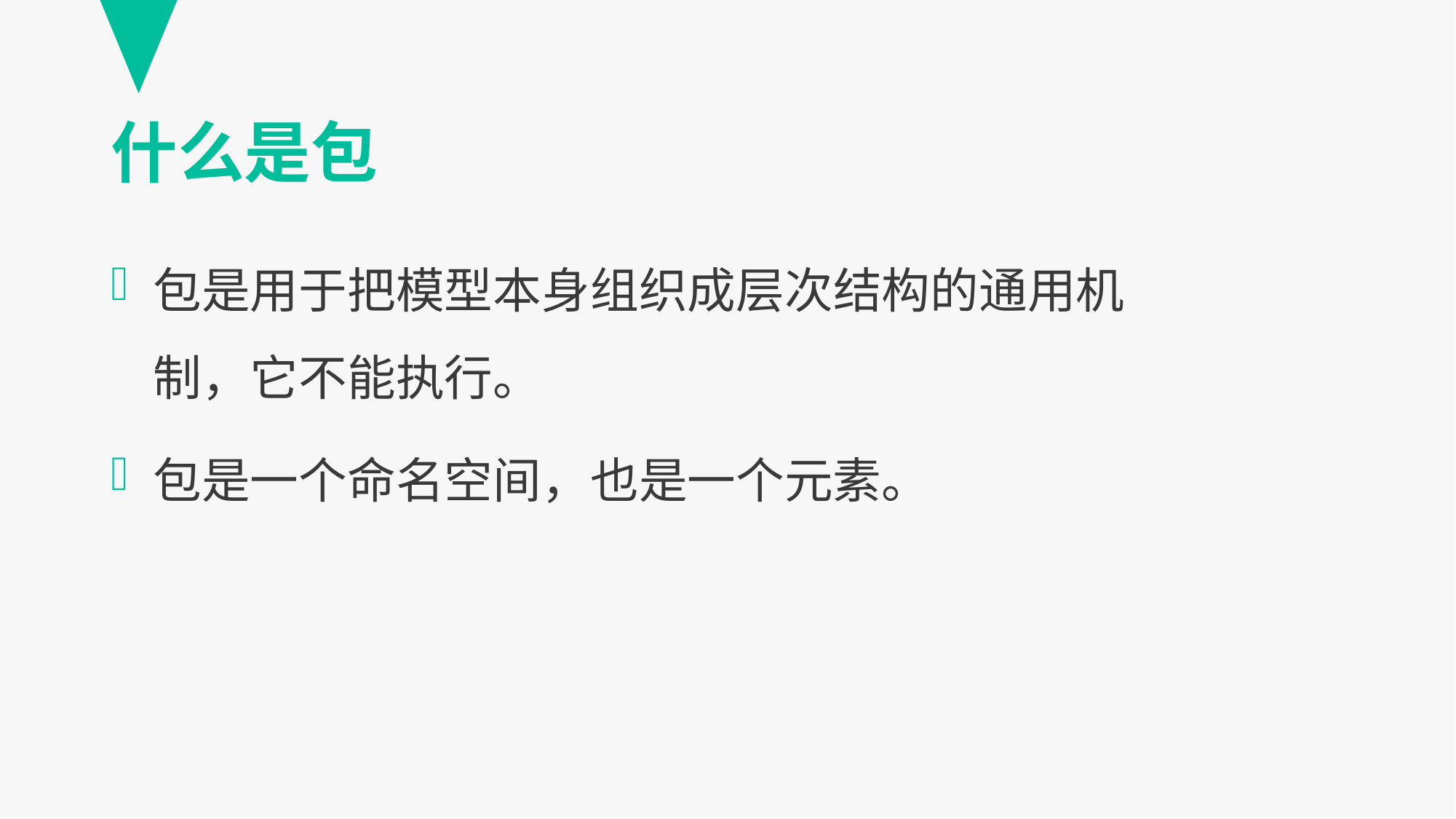

# 什么是包
包是用于把模型本身组织成层次结构的通用机制，它不能执行。
包是一个命名空间，也是一个元素。